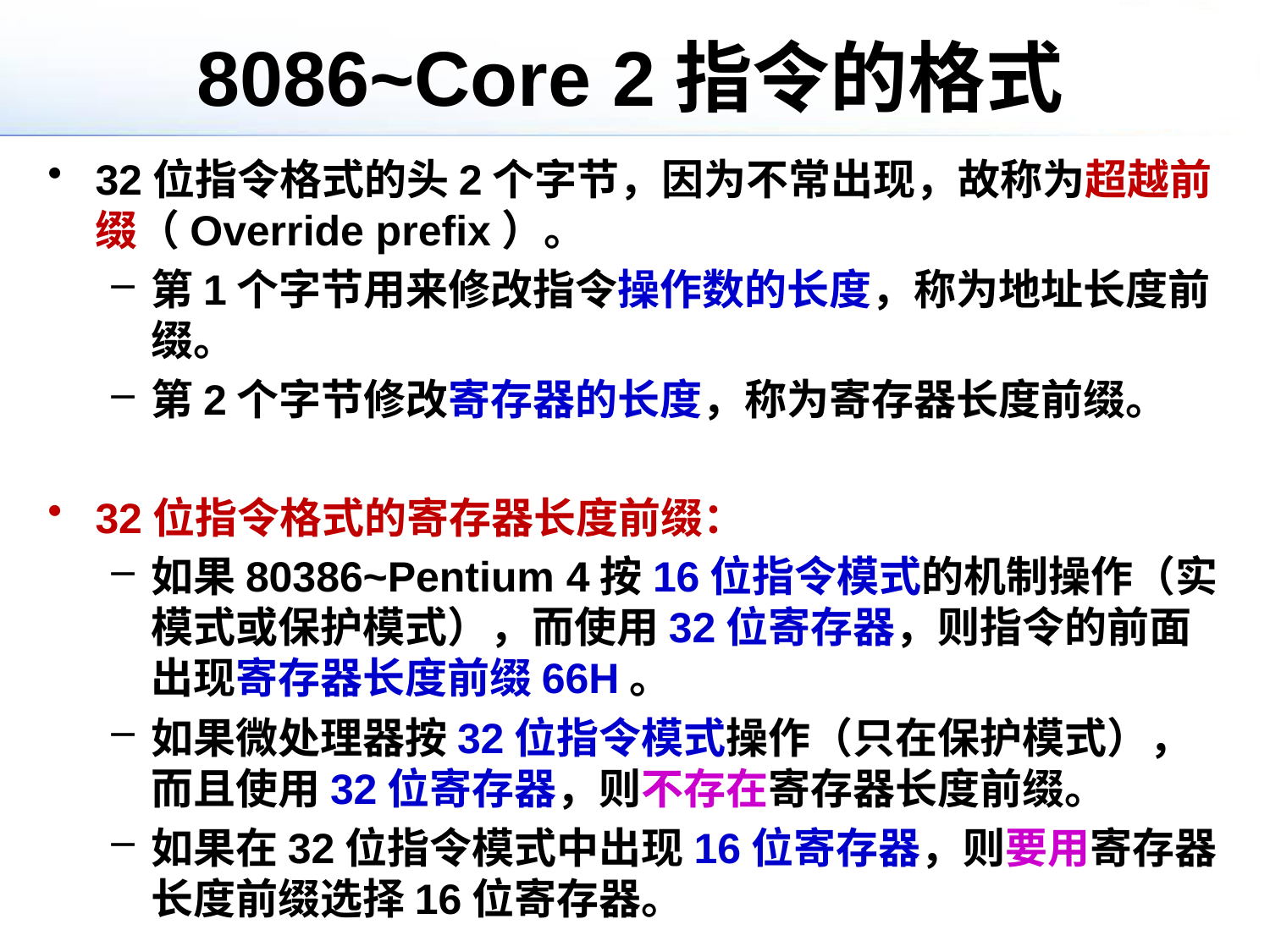

# 8086~Core 2指令的格式
32位指令格式的头2个字节，因为不常出现，故称为超越前缀（Override prefix）。
第1个字节用来修改指令操作数的长度，称为地址长度前缀。
第2个字节修改寄存器的长度，称为寄存器长度前缀。

32位指令格式的寄存器长度前缀：
如果80386~Pentium 4按16位指令模式的机制操作（实模式或保护模式），而使用32位寄存器，则指令的前面出现寄存器长度前缀66H。
如果微处理器按32位指令模式操作（只在保护模式），而且使用32位寄存器，则不存在寄存器长度前缀。
如果在32位指令模式中出现16位寄存器，则要用寄存器长度前缀选择16位寄存器。